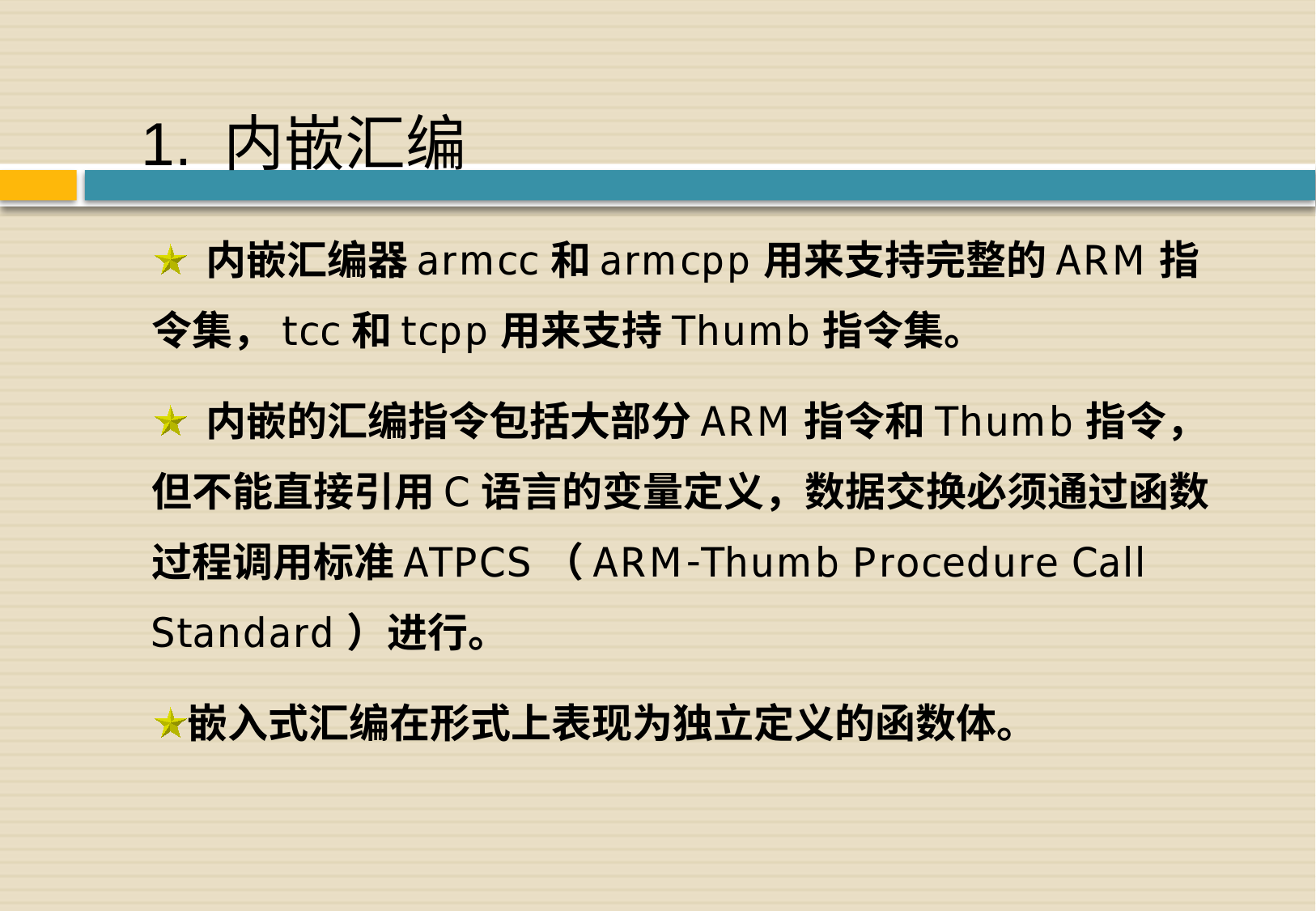

# 1. 内嵌汇编
 内嵌汇编器armcc和armcpp用来支持完整的ARM指令集，tcc和tcpp用来支持Thumb指令集。
 内嵌的汇编指令包括大部分ARM指令和Thumb指令，但不能直接引用C语言的变量定义，数据交换必须通过函数过程调用标准ATPCS（ARM-Thumb Procedure Call Standard）进行。
嵌入式汇编在形式上表现为独立定义的函数体。